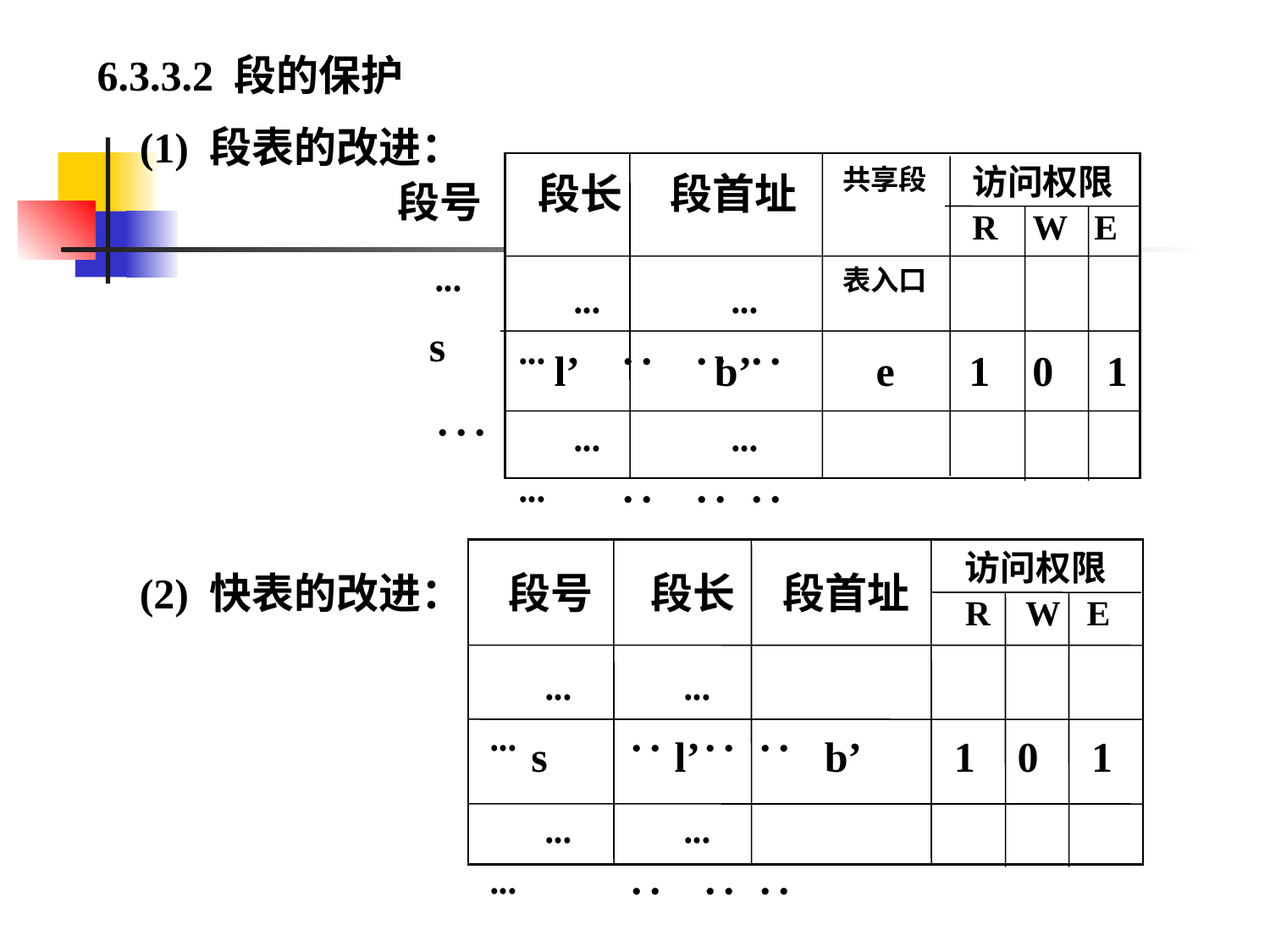

6.3.3.2 段的保护
    (1) 段表的改进：

访问权限
R    W   E

段长     段首址
共享段
                                           表入口
段号
  …
   s
  ...

   …       …      …    ..  .. ..

   l’             b’            e       1    0     1
   …       …      …    ..  .. ..

访问权限
R    W   E
(2) 快表的改进：
 段号      段长     段首址

   …      …      …      ..  .. ..

    s            l’            b’         1    0     1
   …      …      …      ..  .. ..